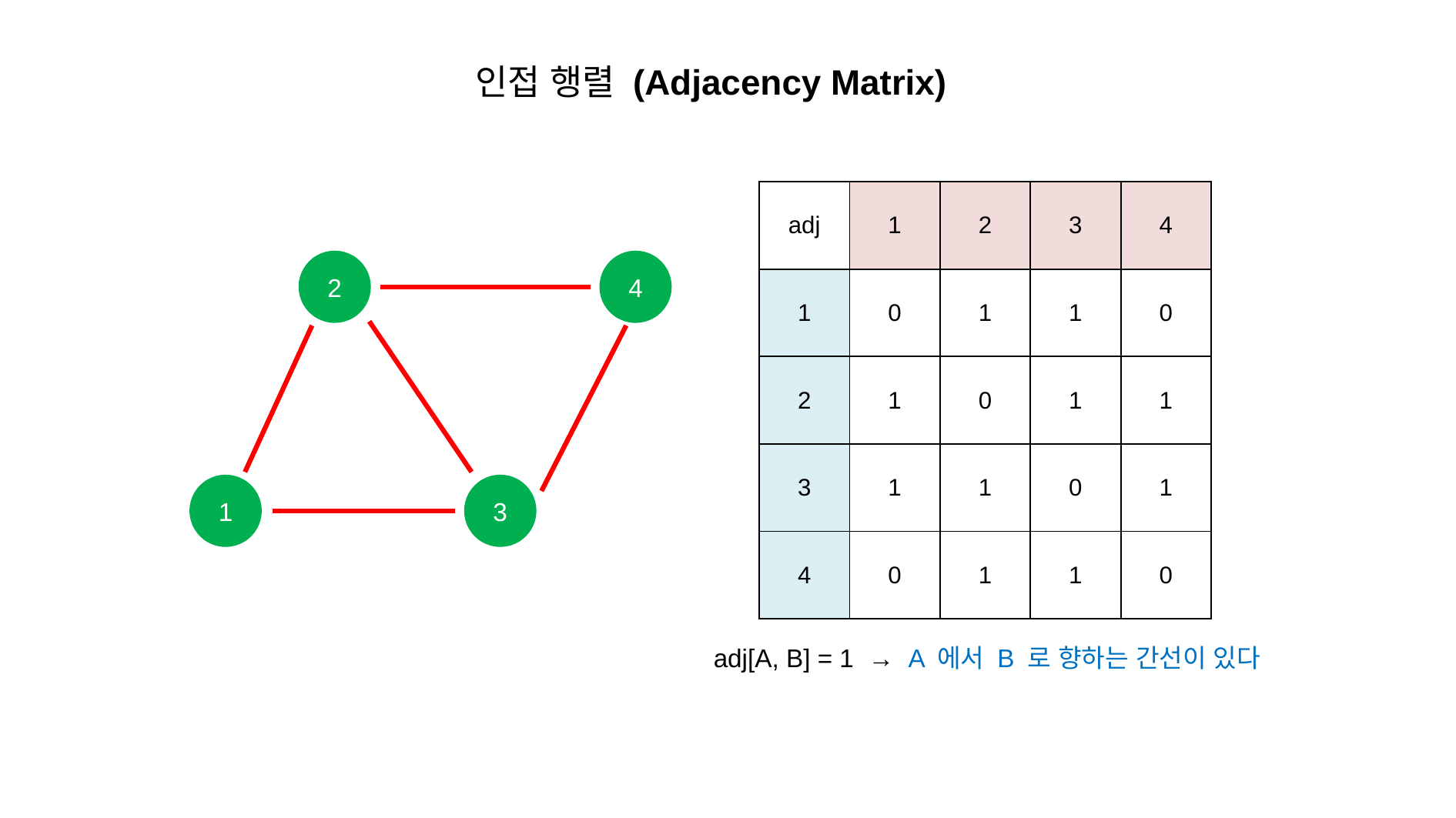

인접 행렬 (Adjacency Matrix)
| adj | 1 | 2 | 3 | 4 |
| --- | --- | --- | --- | --- |
| 1 | 0 | 1 | 1 | 0 |
| 2 | 1 | 0 | 1 | 1 |
| 3 | 1 | 1 | 0 | 1 |
| 4 | 0 | 1 | 1 | 0 |
2
4
1
3
adj[A, B] = 1  →  A 에서 B 로 향하는 간선이 있다